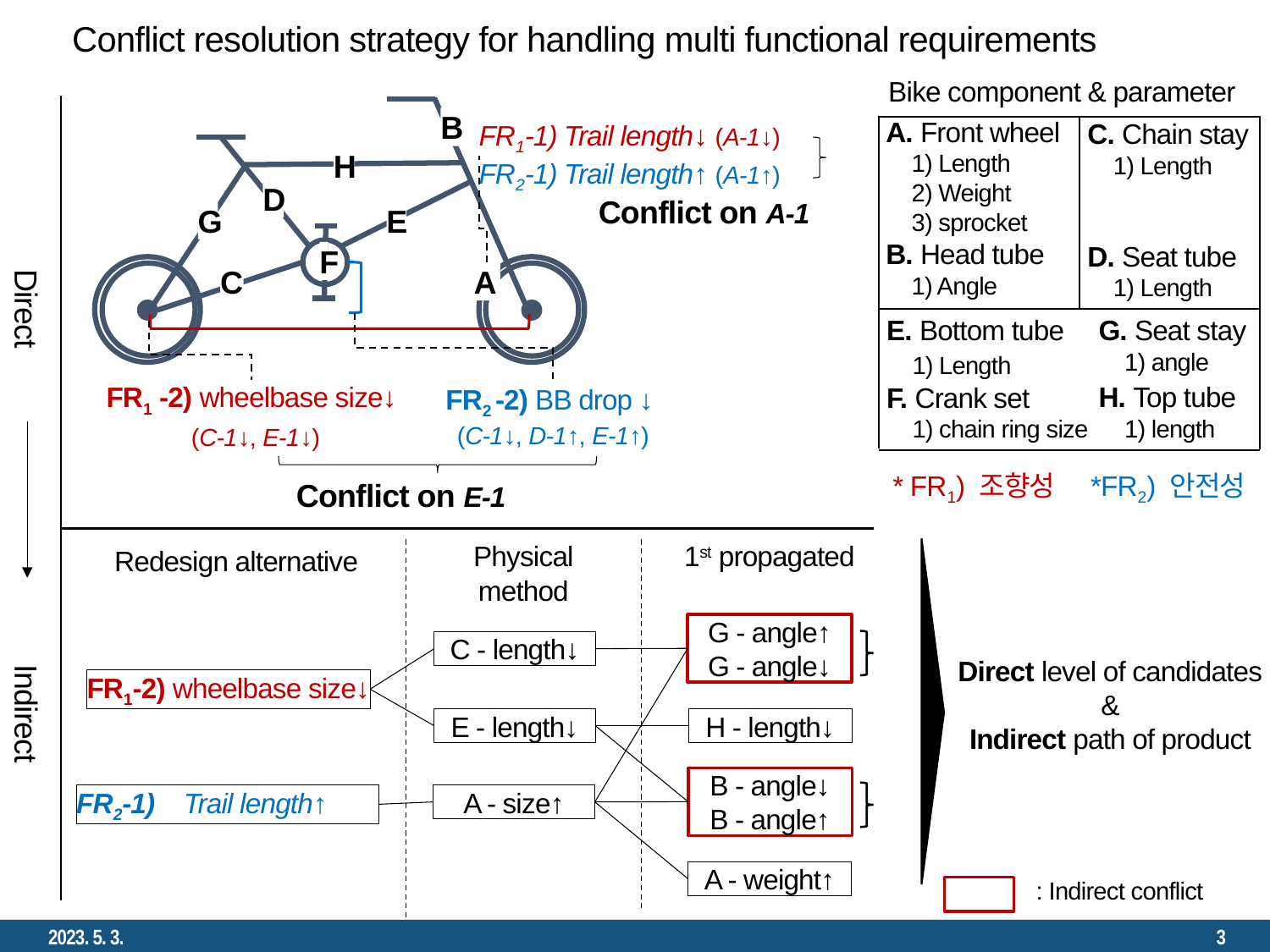

Conflict resolution strategy for handling multi functional requirements
Bike component & parameter
A. Front wheel
    1) Length
    2) Weight
    3) sprocket
B. Head tube
    1) Angle
C. Chain stay
    1) Length
D. Seat tube
    1) Length
E. Bottom tube
    1) Length
F. Crank set
    1) chain ring size
G. Seat stay
    1) angle
H. Top tube
    1) length
B
FR1-1) Trail length↓ (A-1↓)
FR2-1) Trail length↑ (A-1↑)

H
D
Conflict on A-1
G
E

F

C
A

Direct

FR1 -2) wheelbase size↓
 (C-1↓, E-1↓)
FR2 -2) BB drop ↓
(C-1↓, D-1↑, E-1↑)
* FR1) 조향성    *FR2) 안전성
Conflict on E-1
1st propagated
Physical
method
Redesign alternative
G - angle↑
G - angle↓

C - length↓
Direct level of candidates
&
Indirect path of product
FR1-2) wheelbase size↓
Indirect

E - length↓
H - length↓
B - angle↓
B - angle↑

FR2-1)    Trail length↑
A - size↑
A - weight↑
: Indirect conflict

2023. 5. 3.
3